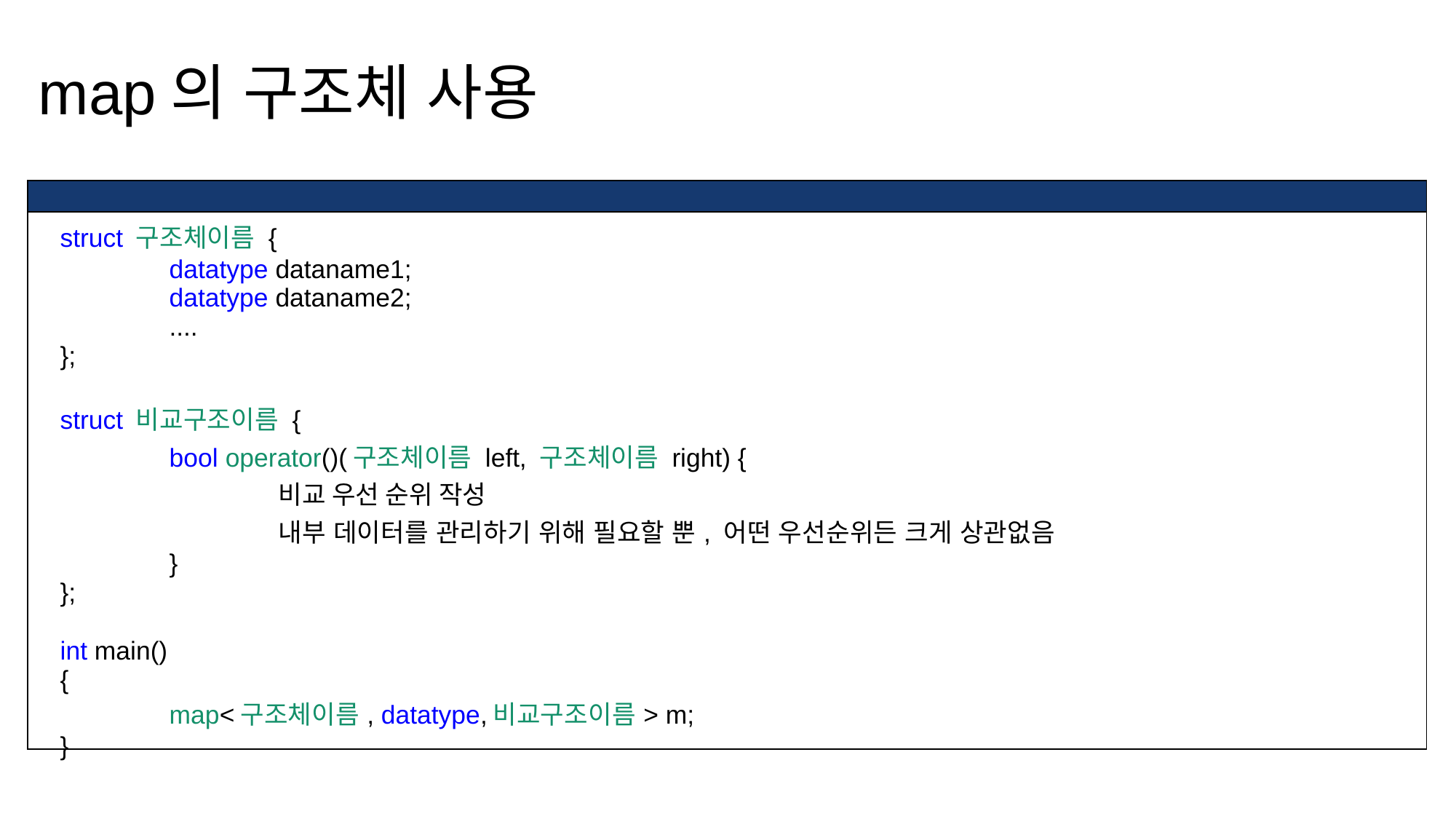

map의 구조체 사용
|  |
| --- |
| struct 구조체이름 { datatype dataname1; datatype dataname2; .... }; struct 비교구조이름 { bool operator()(구조체이름 left, 구조체이름 right) { 비교 우선 순위 작성 내부 데이터를 관리하기 위해 필요할 뿐, 어떤 우선순위든 크게 상관없음 } }; int main() { map<구조체이름, datatype,비교구조이름> m; } |